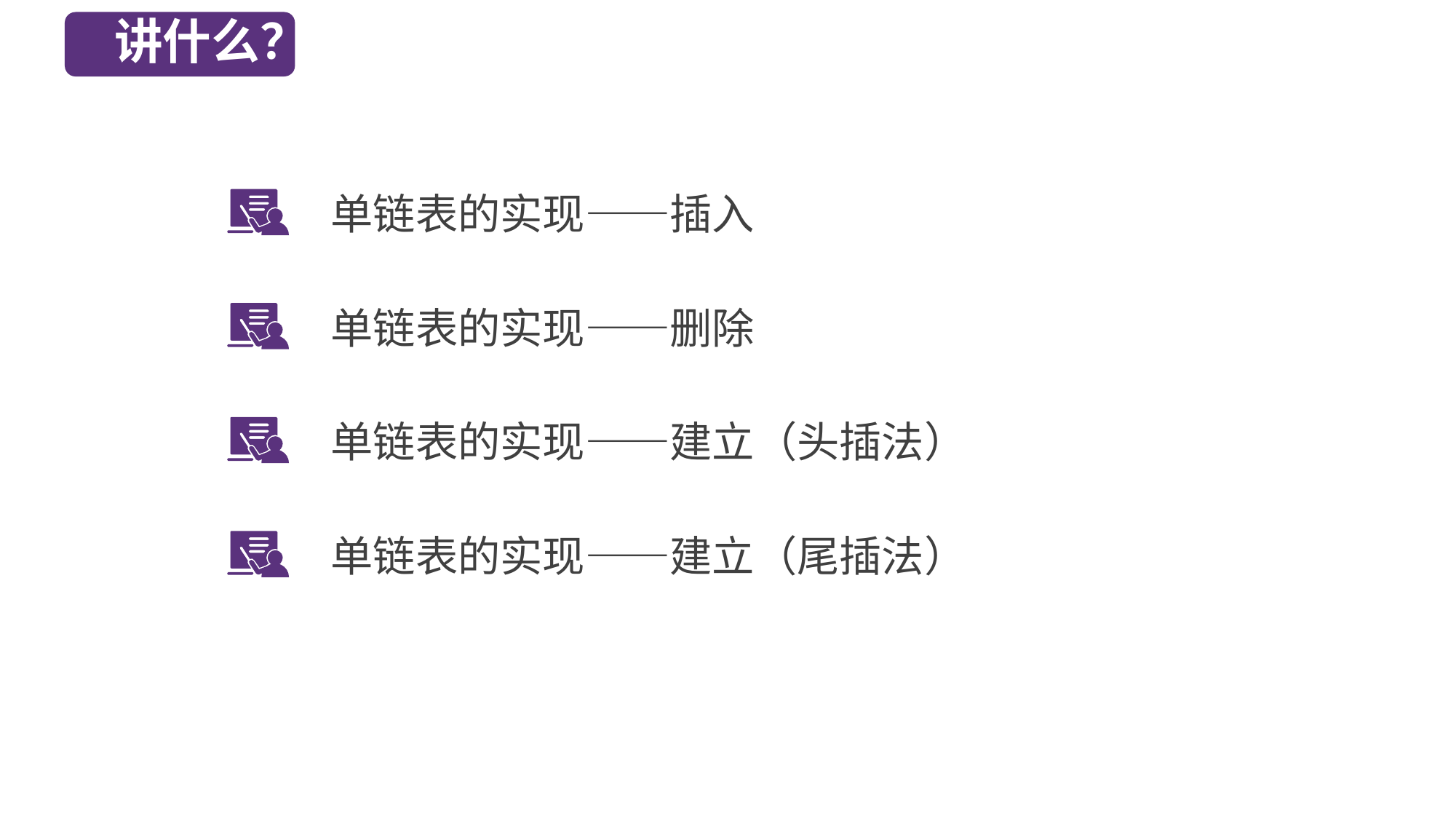

讲什么？

单链表的实现——插入

单链表的实现——删除

单链表的实现——建立（头插法）

单链表的实现——建立（尾插法）